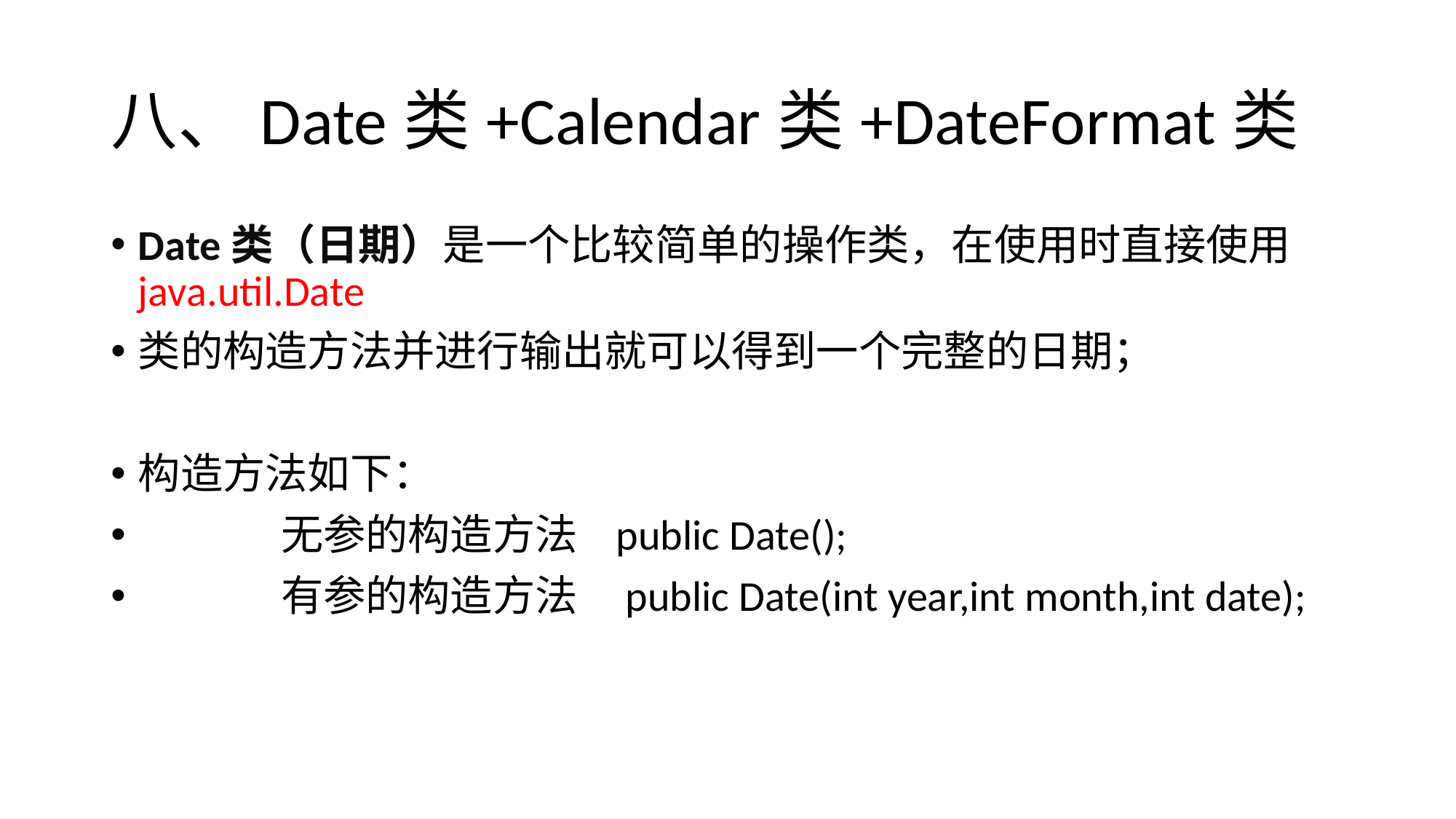

# 八、Date类+Calendar类+DateFormat类
Date类（日期）是一个比较简单的操作类，在使用时直接使用java.util.Date
类的构造方法并进行输出就可以得到一个完整的日期；

构造方法如下：
              无参的构造方法   public Date();
              有参的构造方法    public Date(int year,int month,int date);